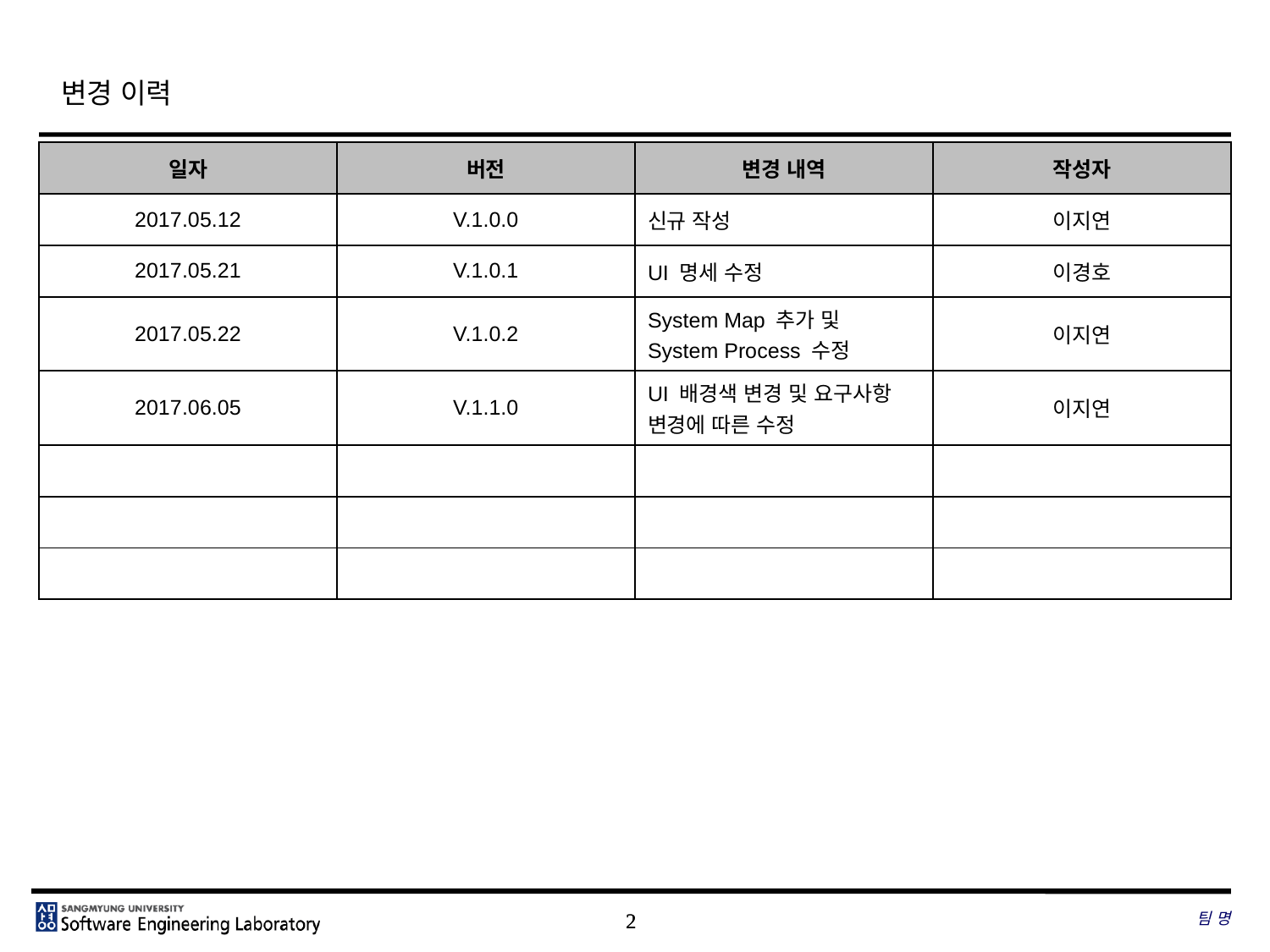

# 변경 이력
| 일자 | 버전 | 변경 내역 | 작성자 |
| --- | --- | --- | --- |
| 2017.05.12 | V.1.0.0 | 신규 작성 | 이지연 |
| 2017.05.21 | V.1.0.1 | UI 명세 수정 | 이경호 |
| 2017.05.22 | V.1.0.2 | System Map 추가 및 System Process 수정 | 이지연 |
| 2017.06.05 | V.1.1.0 | UI 배경색 변경 및 요구사항 변경에 따른 수정 | 이지연 |
|  |  |  |  |
|  |  |  |  |
|  |  |  |  |
팀 명